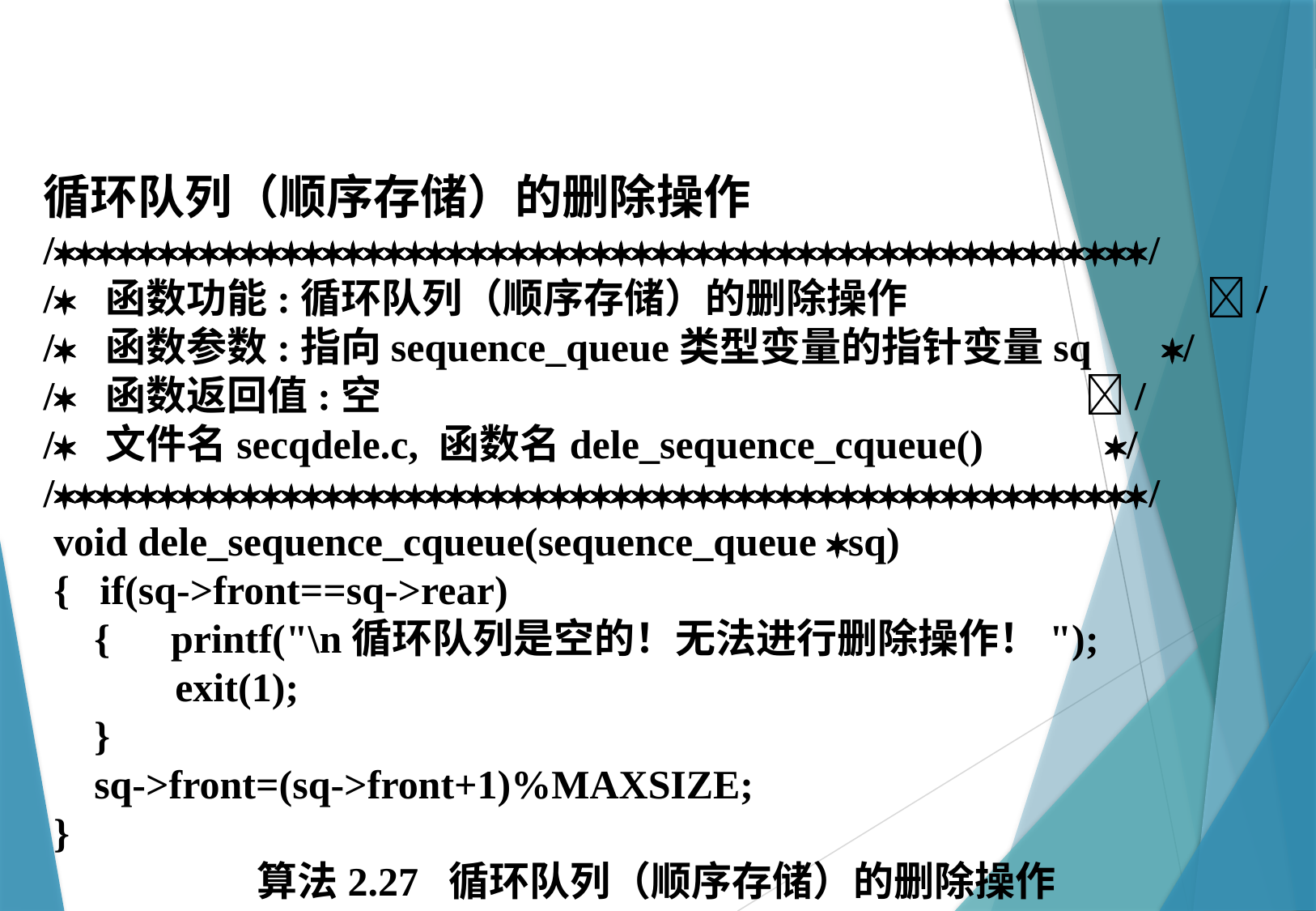

循环队列（顺序存储）的删除操作
/∗∗∗∗∗∗∗∗∗∗∗∗∗∗∗∗∗∗∗∗∗∗∗∗∗∗∗∗∗∗∗∗∗∗∗∗∗∗∗∗∗∗∗∗∗∗∗∗∗∗∗∗∗/
/∗  函数功能:循环队列（顺序存储）的删除操作	                     ∗/
/∗  函数参数:指向sequence_queue类型变量的指针变量sq       ∗/
/∗  函数返回值:空                                  		                     ∗/
/∗  文件名secqdele.c, 函数名dele_sequence_cqueue()	         ∗/
/∗∗∗∗∗∗∗∗∗∗∗∗∗∗∗∗∗∗∗∗∗∗∗∗∗∗∗∗∗∗∗∗∗∗∗∗∗∗∗∗∗∗∗∗∗∗∗∗∗∗∗∗∗/
 void dele_sequence_cqueue(sequence_queue ∗sq)
 {   if(sq->front==sq->rear)
     {      printf("\n循环队列是空的！无法进行删除操作！");
             exit(1);
     }
     sq->front=(sq->front+1)%MAXSIZE;
 }
算法2.27  循环队列（顺序存储）的删除操作